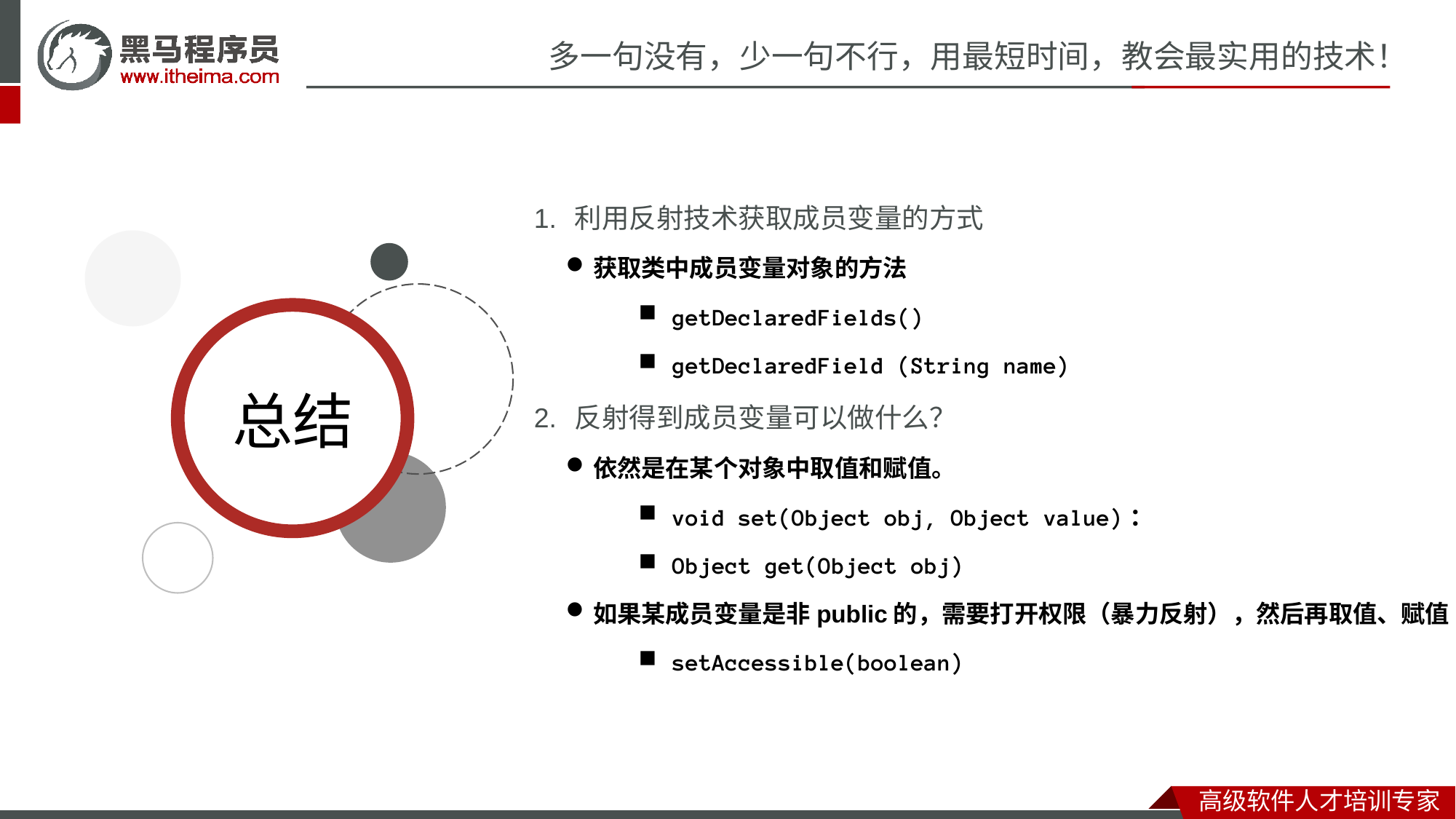

利用反射技术获取成员变量的方式
获取类中成员变量对象的方法
getDeclaredFields()
getDeclaredField (String name)
反射得到成员变量可以做什么？
依然是在某个对象中取值和赋值。
void set​(Object obj, Object value)：
Object get​(Object obj)
如果某成员变量是非public的，需要打开权限（暴力反射），然后再取值、赋值
setAccessible(boolean)